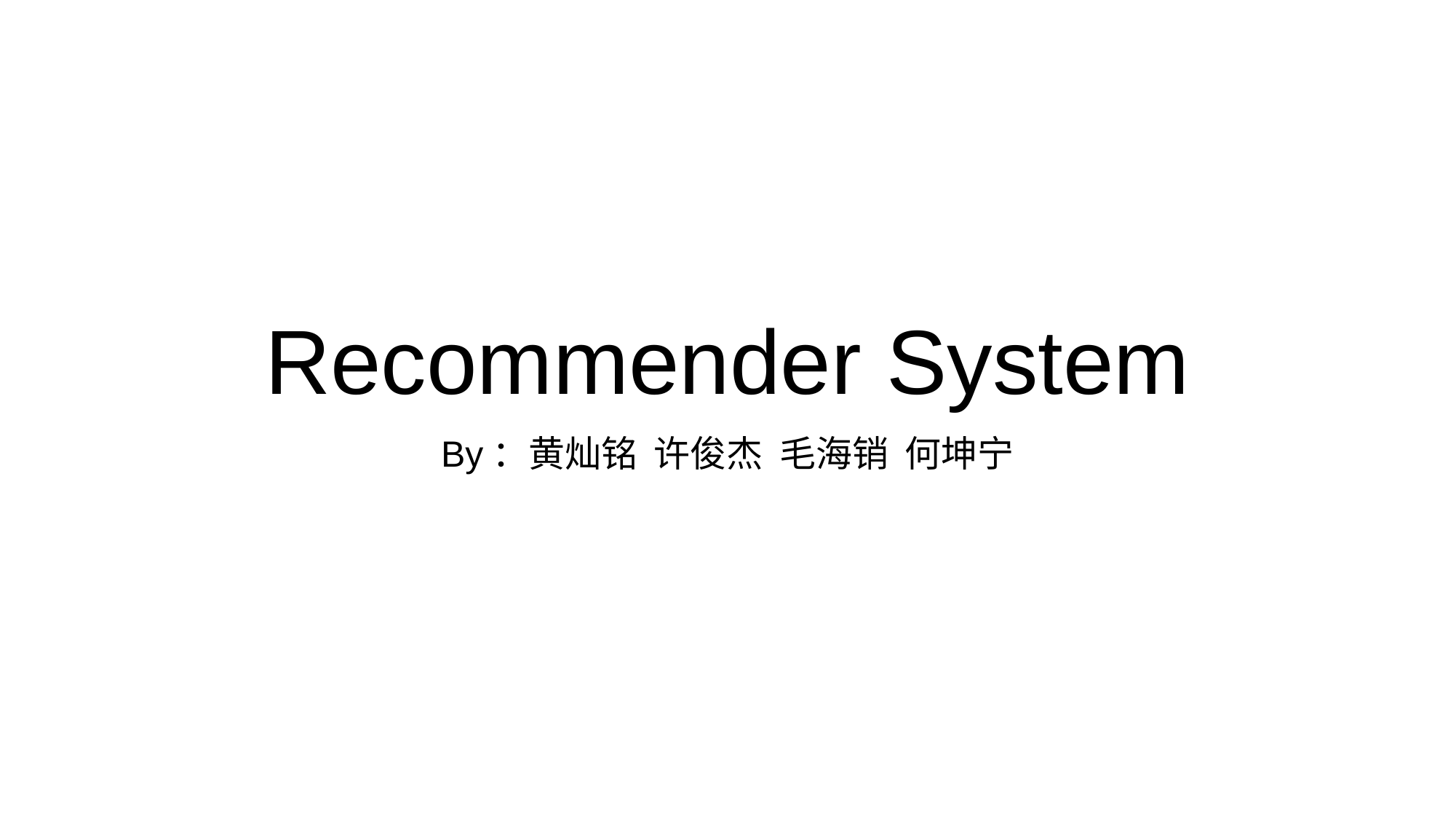

# Recommender System
By：黄灿铭  许俊杰  毛海销  何坤宁